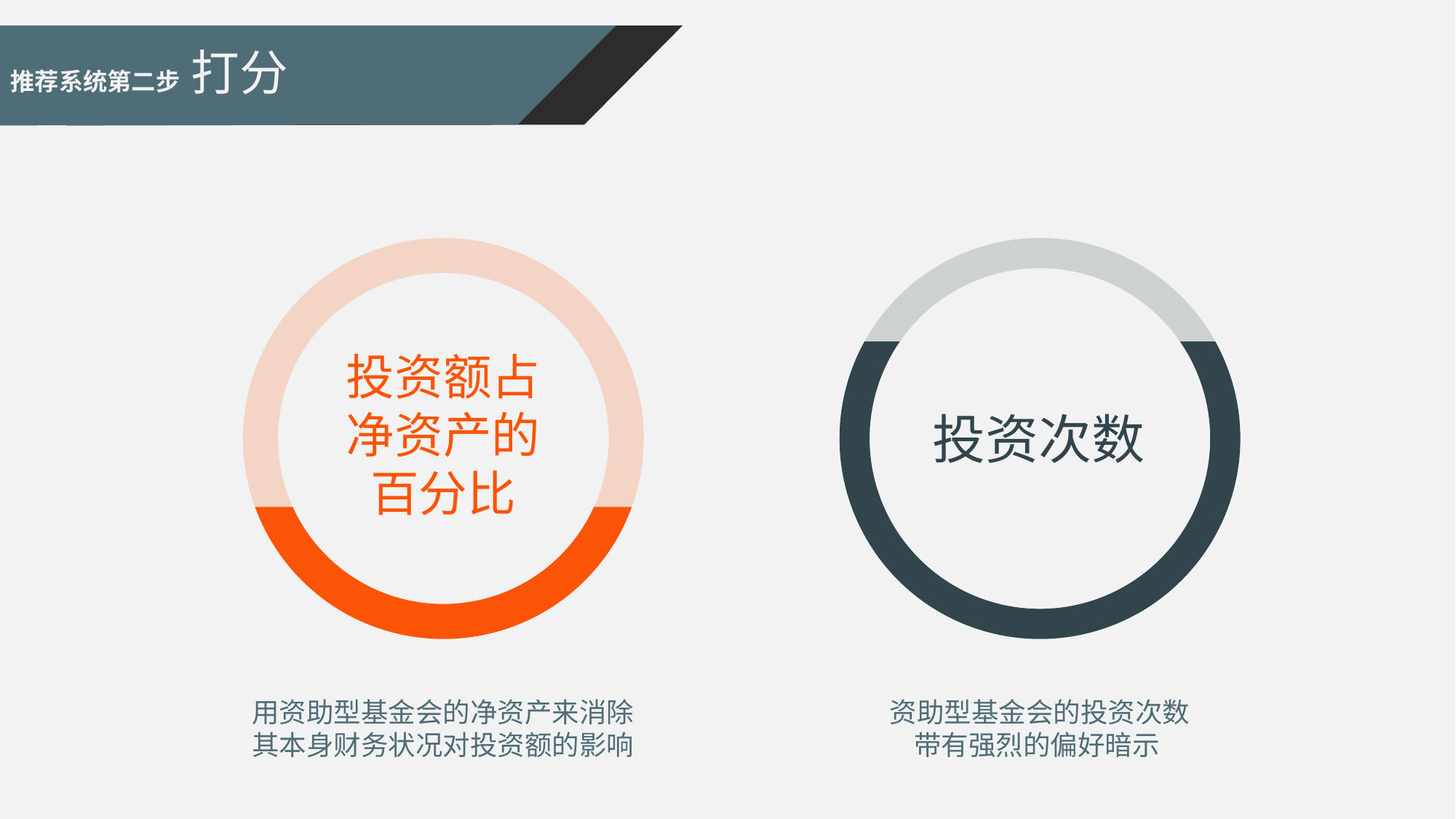

推荐系统第二步  打分

投资额占
净资产的
百分比
投资次数
用资助型基金会的净资产来消除其本身财务状况对投资额的影响
资助型基金会的投资次数带有强烈的偏好暗示